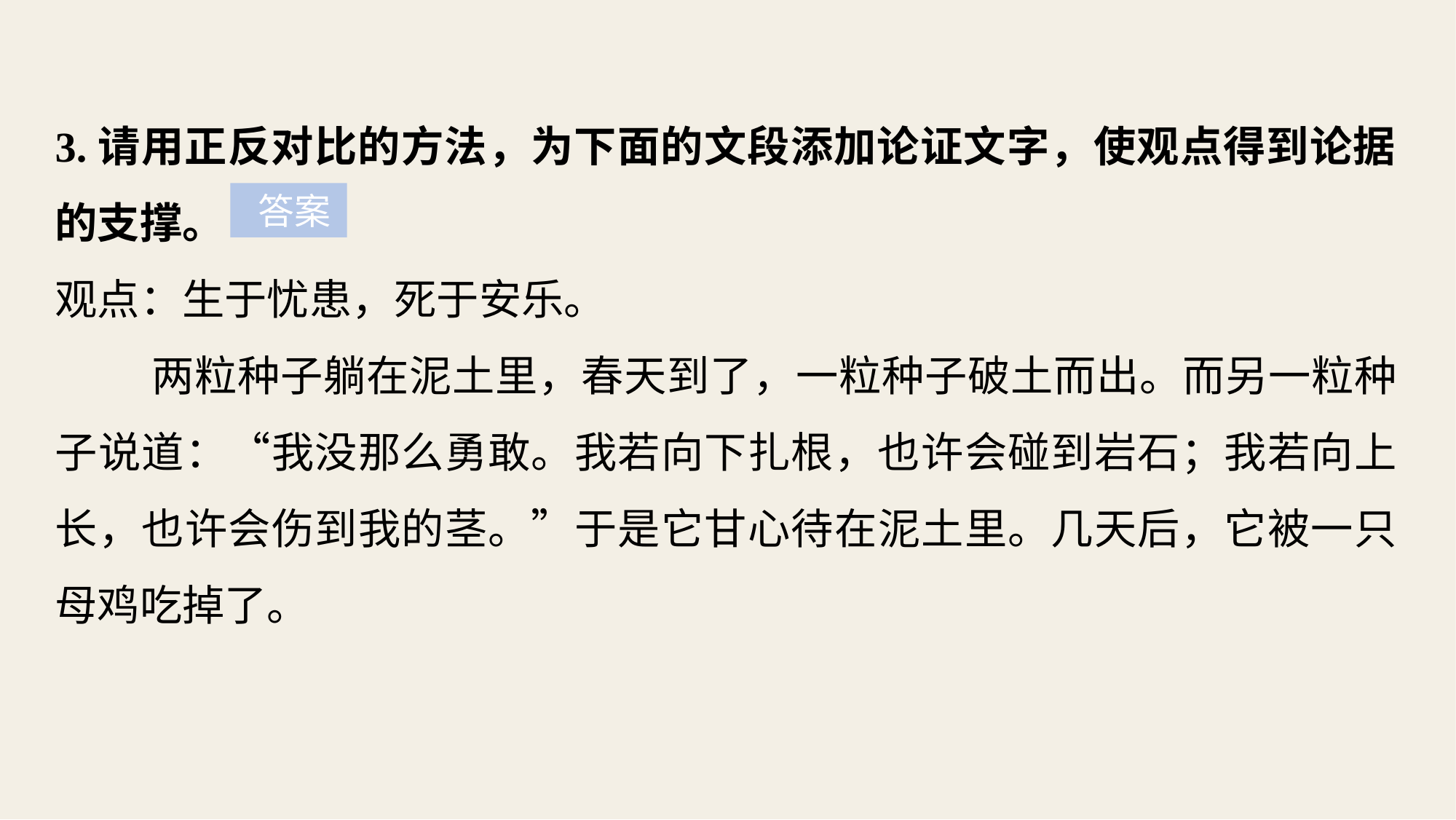

3.请用正反对比的方法，为下面的文段添加论证文字，使观点得到论据的支撑。
观点：生于忧患，死于安乐。
两粒种子躺在泥土里，春天到了，一粒种子破土而出。而另一粒种子说道：“我没那么勇敢。我若向下扎根，也许会碰到岩石；我若向上长，也许会伤到我的茎。”于是它甘心待在泥土里。几天后，它被一只母鸡吃掉了。
 答案